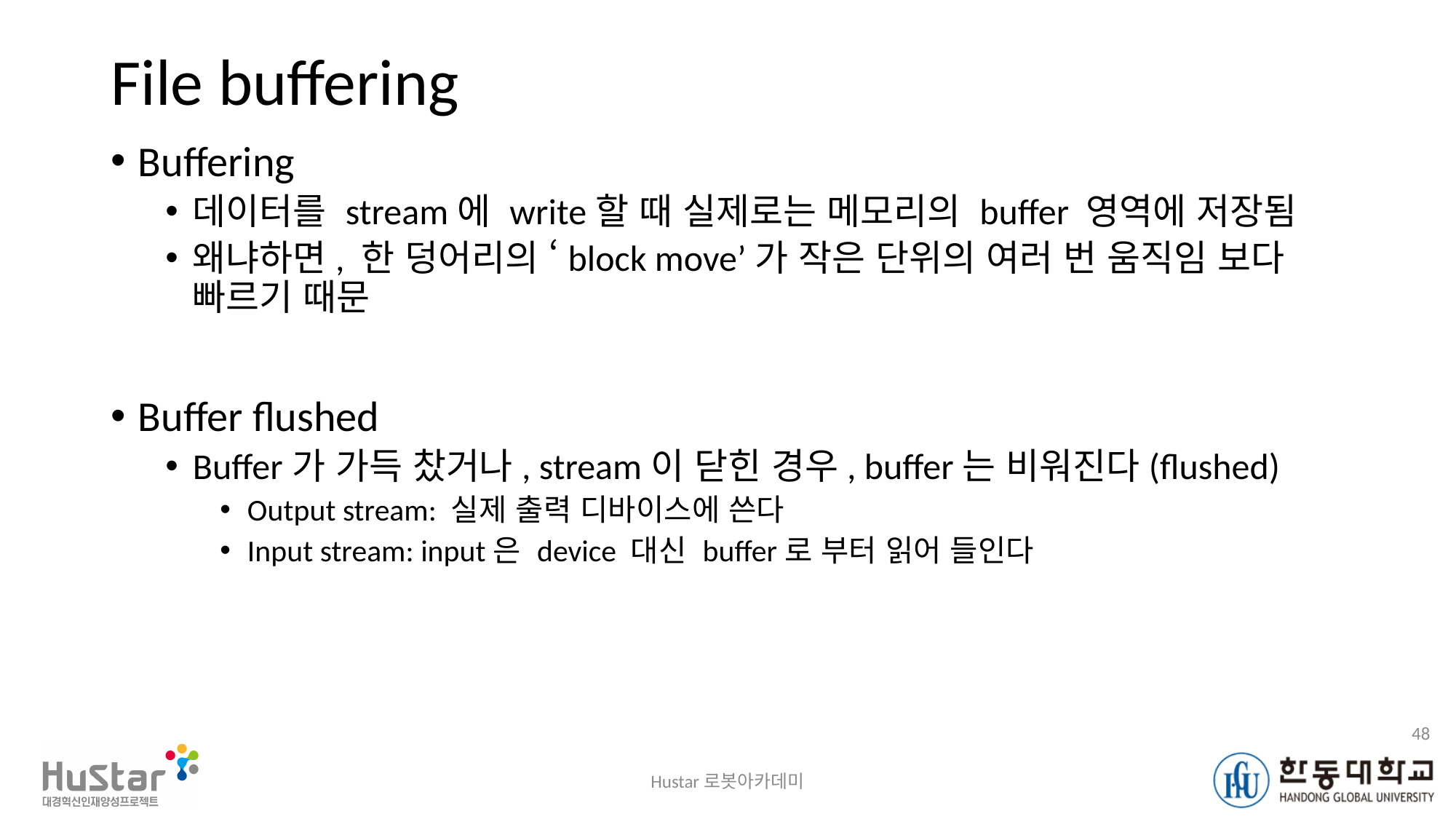

# File buffering
Buffering
데이터를 stream에 write할 때 실제로는 메모리의 buffer 영역에 저장됨
왜냐하면, 한 덩어리의 ‘block move’가 작은 단위의 여러 번 움직임 보다 빠르기 때문

Buffer flushed
Buffer가 가득 찼거나, stream이 닫힌 경우, buffer는 비워진다(flushed)
Output stream: 실제 출력 디바이스에 쓴다
Input stream: input은 device 대신 buffer로 부터 읽어 들인다
48
Hustar로봇아카데미